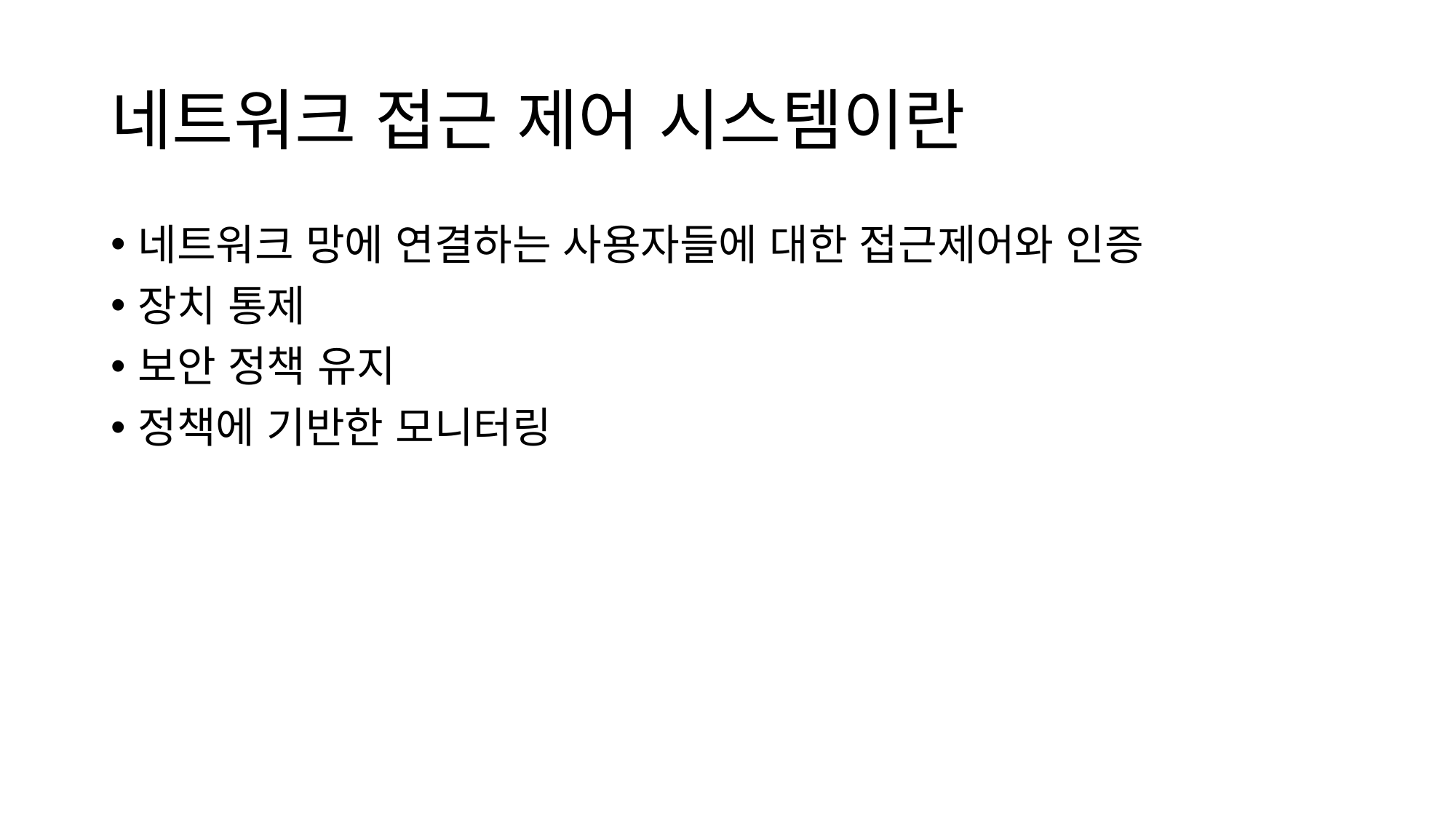

# 네트워크 접근 제어 시스템이란
네트워크 망에 연결하는 사용자들에 대한 접근제어와 인증
장치 통제
보안 정책 유지
정책에 기반한 모니터링